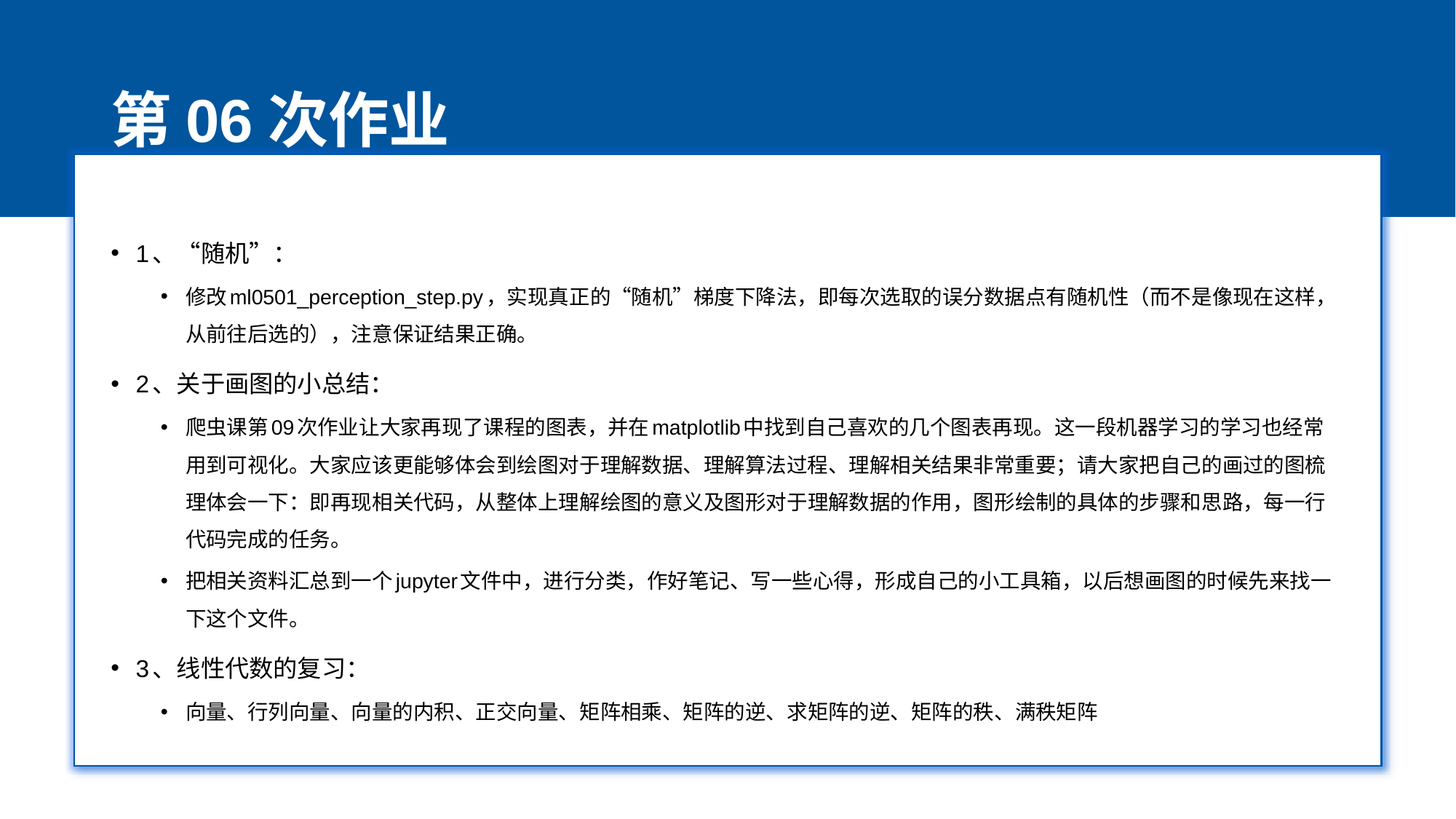

# 第06次作业
1、“随机”：
修改ml0501_perception_step.py，实现真正的“随机”梯度下降法，即每次选取的误分数据点有随机性（而不是像现在这样，从前往后选的），注意保证结果正确。
2、关于画图的小总结：
爬虫课第09次作业让大家再现了课程的图表，并在matplotlib中找到自己喜欢的几个图表再现。这一段机器学习的学习也经常用到可视化。大家应该更能够体会到绘图对于理解数据、理解算法过程、理解相关结果非常重要；请大家把自己的画过的图梳理体会一下：即再现相关代码，从整体上理解绘图的意义及图形对于理解数据的作用，图形绘制的具体的步骤和思路，每一行代码完成的任务。
把相关资料汇总到一个jupyter文件中，进行分类，作好笔记、写一些心得，形成自己的小工具箱，以后想画图的时候先来找一下这个文件。
3、线性代数的复习：
向量、行列向量、向量的内积、正交向量、矩阵相乘、矩阵的逆、求矩阵的逆、矩阵的秩、满秩矩阵